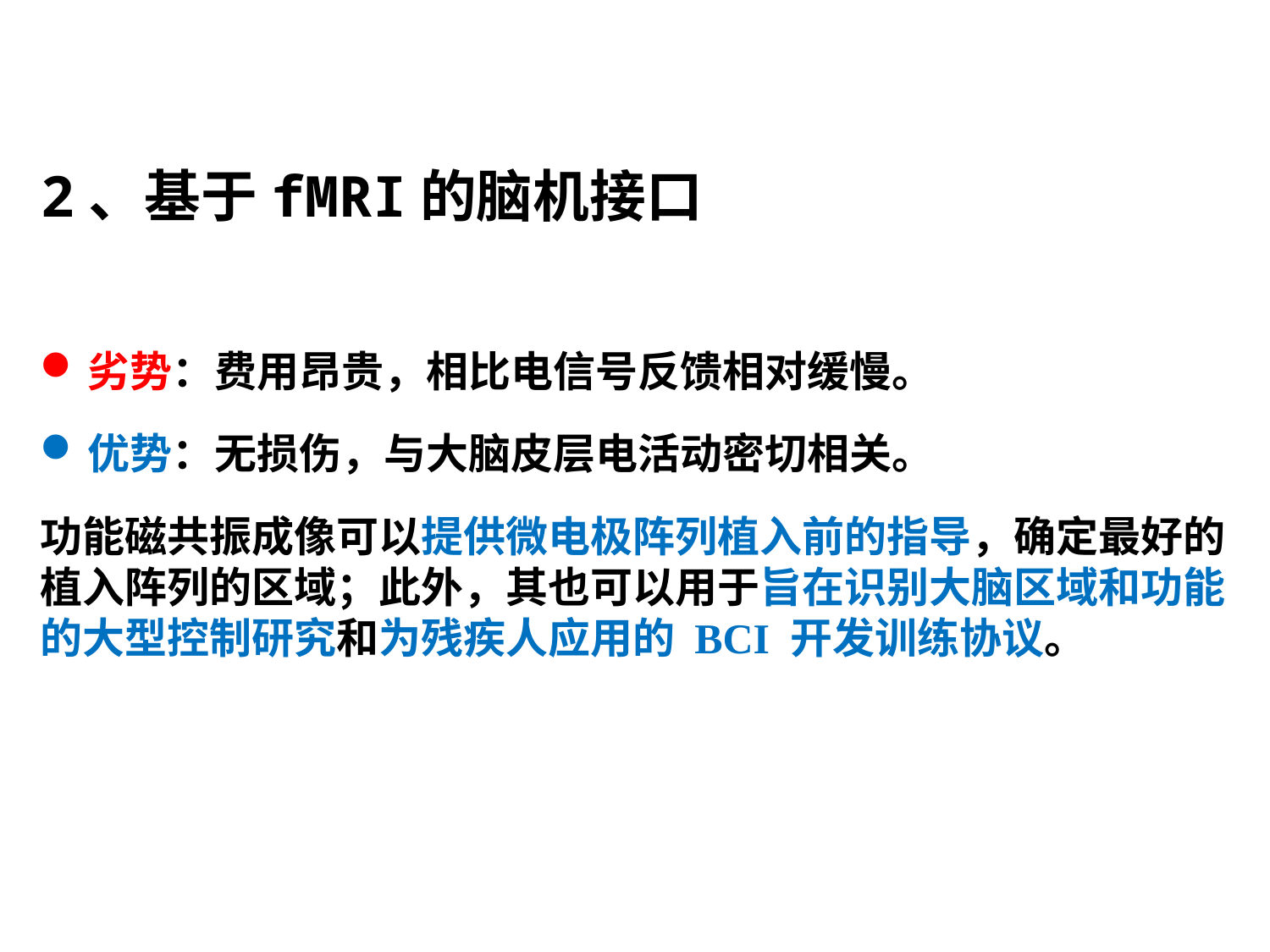

# 2、基于fMRI的脑机接口
劣势：费用昂贵，相比电信号反馈相对缓慢。
优势：无损伤，与大脑皮层电活动密切相关。
功能磁共振成像可以提供微电极阵列植入前的指导，确定最好的植入阵列的区域；此外，其也可以用于旨在识别大脑区域和功能的大型控制研究和为残疾人应用的 BCI 开发训练协议。